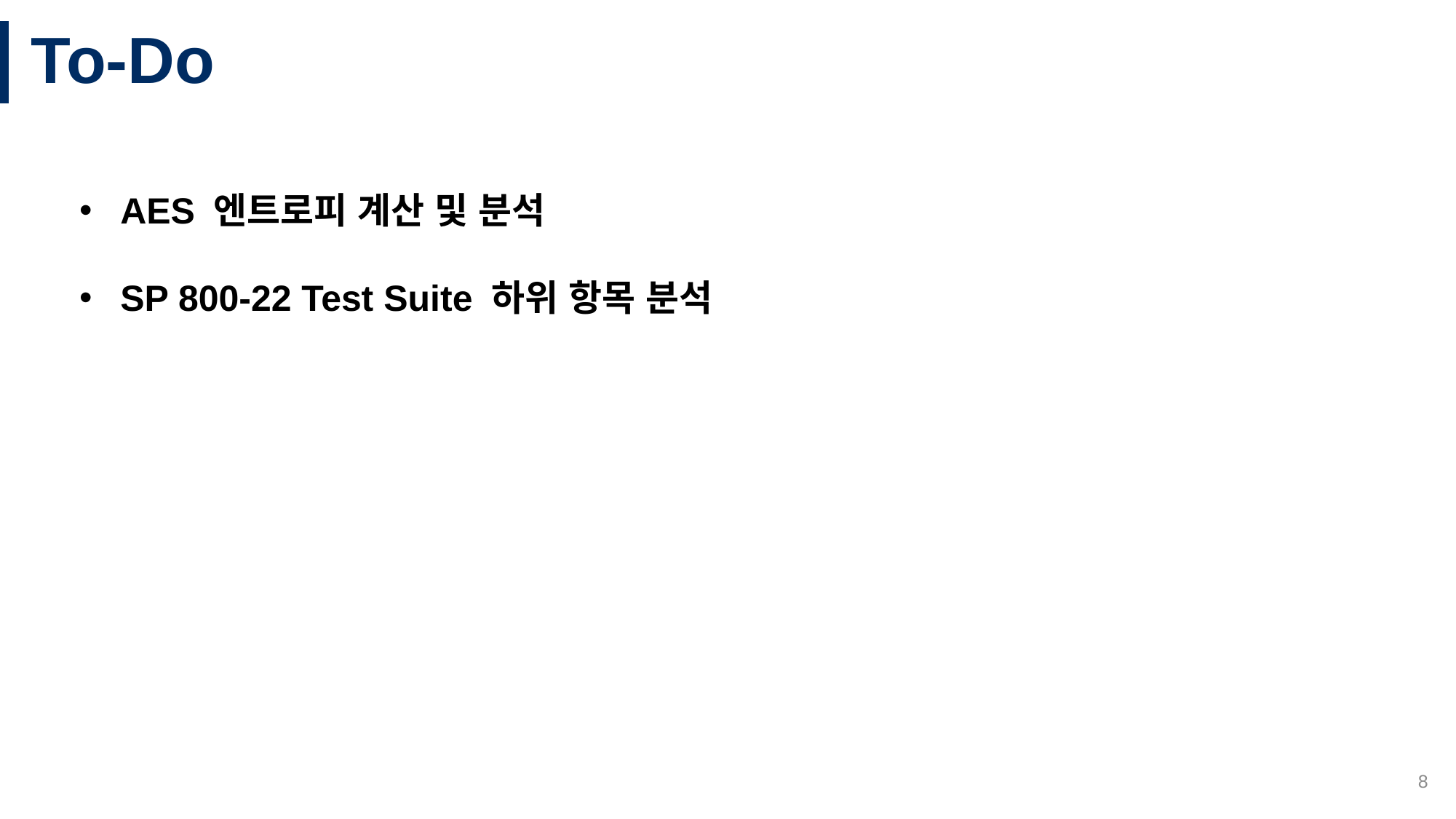

# To-Do
AES 엔트로피 계산 및 분석
SP 800-22 Test Suite 하위 항목 분석

8